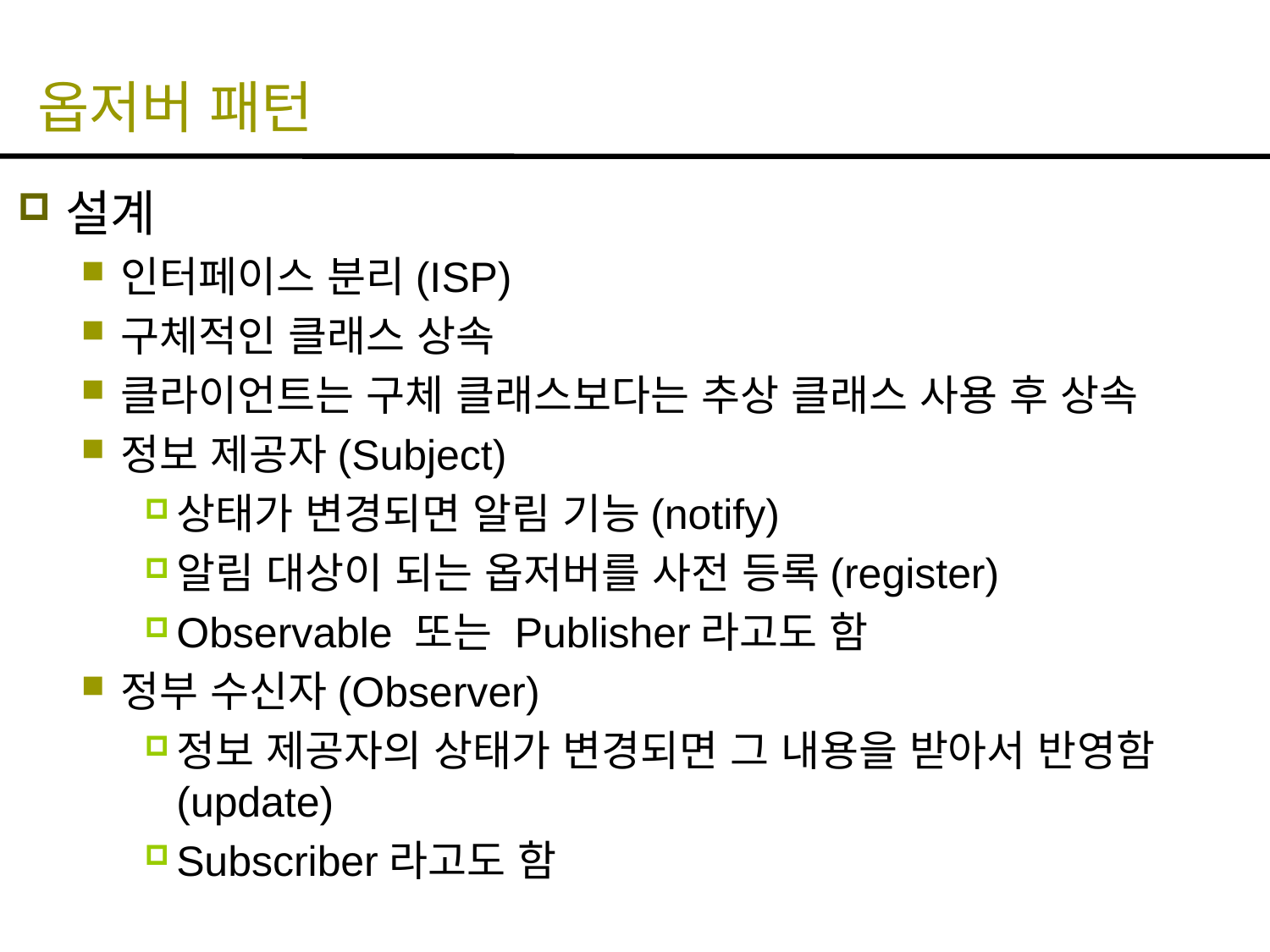

# 옵저버 패턴
설계
인터페이스 분리(ISP)
구체적인 클래스 상속
클라이언트는 구체 클래스보다는 추상 클래스 사용 후 상속
정보 제공자(Subject)
상태가 변경되면 알림 기능(notify)
알림 대상이 되는 옵저버를 사전 등록(register)
Observable 또는 Publisher라고도 함
정부 수신자(Observer)
정보 제공자의 상태가 변경되면 그 내용을 받아서 반영함(update)
Subscriber라고도 함